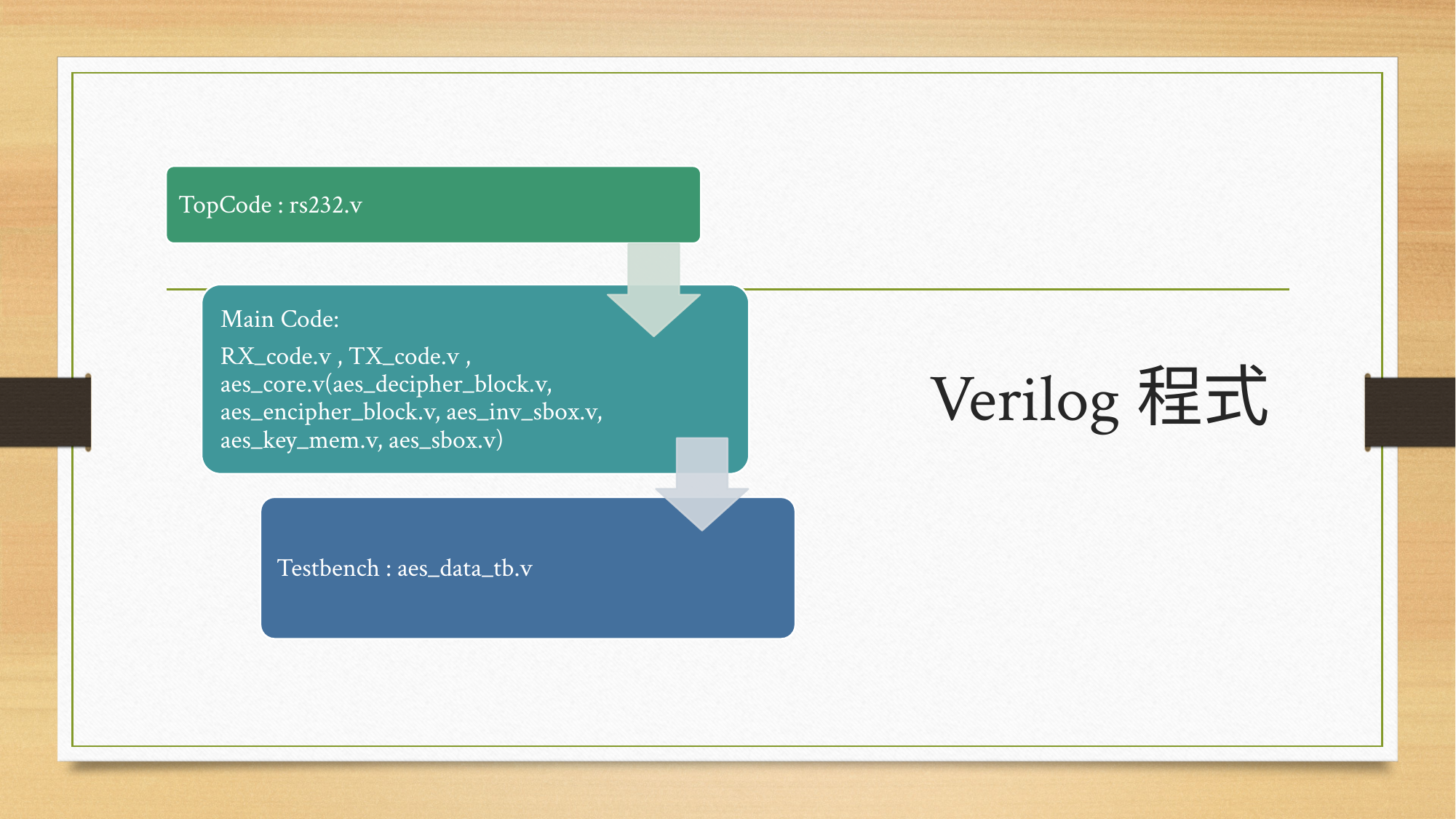

# Verilog程式
TopCode : rs232.v
Main Code:
RX_code.v , TX_code.v , aes_core.v(aes_decipher_block.v, aes_encipher_block.v, aes_inv_sbox.v, aes_key_mem.v, aes_sbox.v)
Testbench : aes_data_tb.v